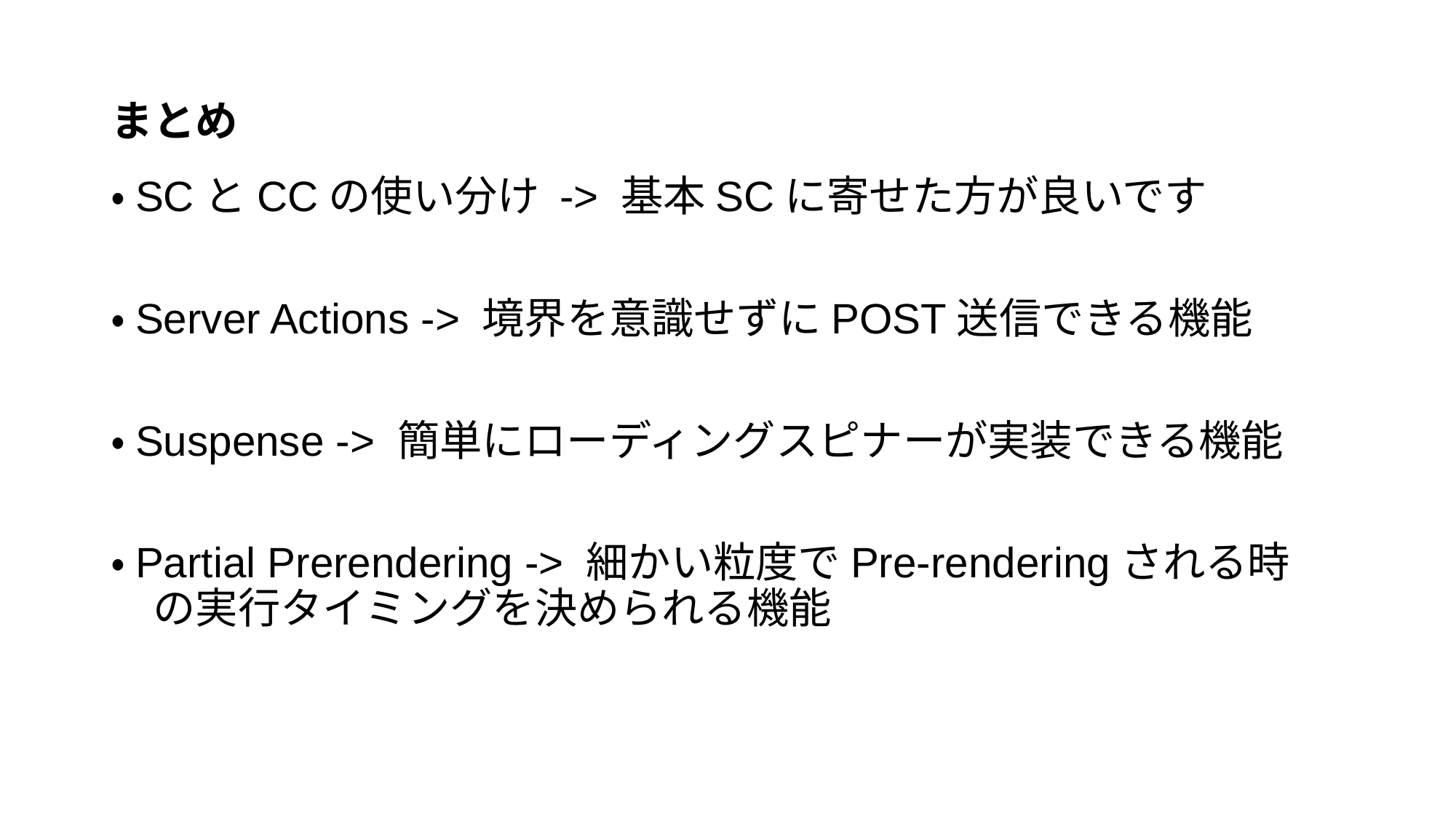

# まとめ
・SCとCCの使い分け -> 基本SCに寄せた方が良いです

・Server Actions -> 境界を意識せずにPOST送信できる機能

・Suspense -> 簡単にローディングスピナーが実装できる機能

・Partial Prerendering -> 細かい粒度でPre-renderingされる時
　の実行タイミングを決められる機能